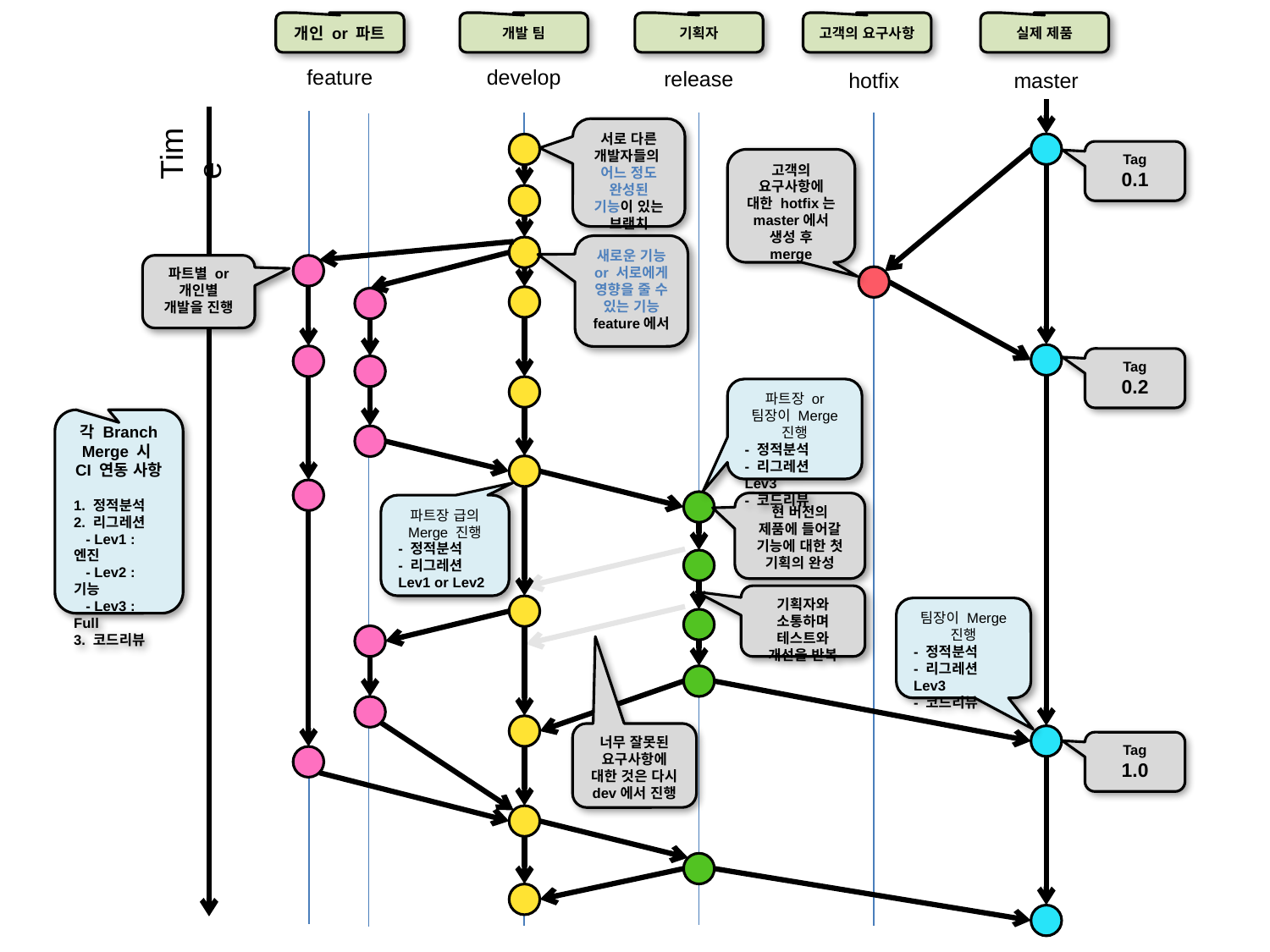

개인 or 파트
개발 팀
기획자
고객의 요구사항
실제 제품
develop
feature
release
hotfix
master
Time

서로 다른 개발자들의
어느 정도 완성된 기능이 있는 브랜치
Tag
0.1
고객의 요구사항에 대한 hotfix는 master에서 생성 후 merge
새로운 기능 or 서로에게 영향을 줄 수 있는 기능 feature에서
파트별 or 개인별 개발을 진행
Tag
0.2
파트장 or 팀장이 Merge 진행
- 정적분석
- 리그레션 Lev3
- 코드리뷰

각 Branch Merge 시
CI 연동 사항

1. 정적분석
2. 리그레션
   - Lev1 : 엔진
   - Lev2 : 기능
   - Lev3 : Full
3. 코드리뷰

현 버전의 제품에 들어갈 기능에 대한 첫 기획의 완성
파트장 급의 Merge 진행
- 정적분석
- 리그레션 Lev1 or Lev2
기획자와 소통하며 테스트와 개선을 반복
팀장이 Merge 진행
- 정적분석
- 리그레션 Lev3
- 코드리뷰

너무 잘못된 요구사항에 대한 것은 다시 dev에서 진행
Tag
1.0